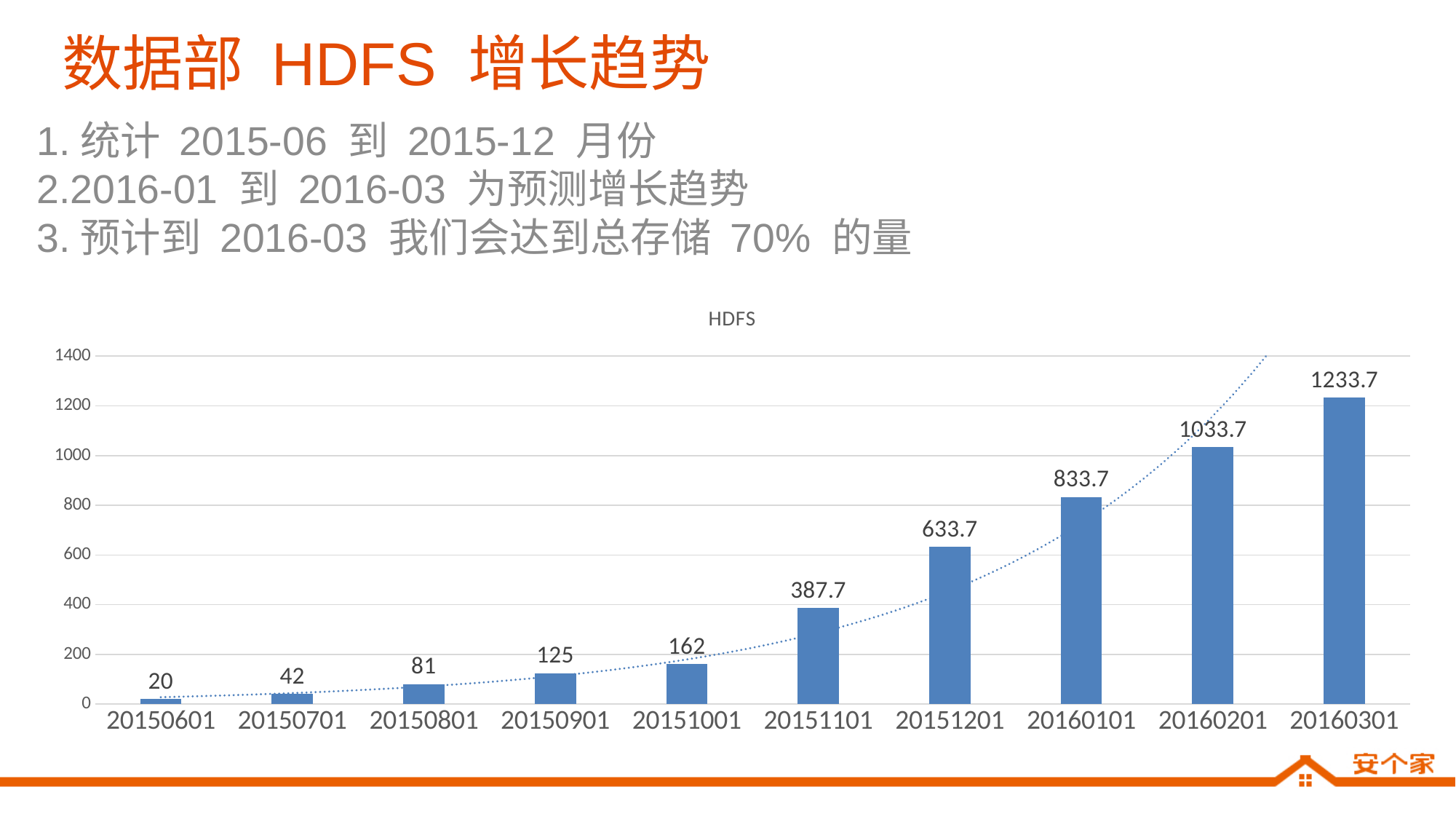

# 数据部 HDFS 增长趋势
1.统计 2015-06 到 2015-12 月份
2.2016-01 到 2016-03 为预测增长趋势
3.预计到 2016-03 我们会达到总存储 70% 的量

### Chart:

| Category | HDFS |
|---|---|
| 2.0150601E7 | 20.0 |
| 2.0150701E7 | 42.0 |
| 2.0150801E7 | 81.0 |
| 2.0150901E7 | 125.0 |
| 2.0151001E7 | 162.0 |
| 2.0151101E7 | 387.7 |
| 2.0151201E7 | 633.7 |
| 2.0160101E7 | 833.7 |
| 2.0160201E7 | 1033.7 |
| 2.0160301E7 | 1233.7 |